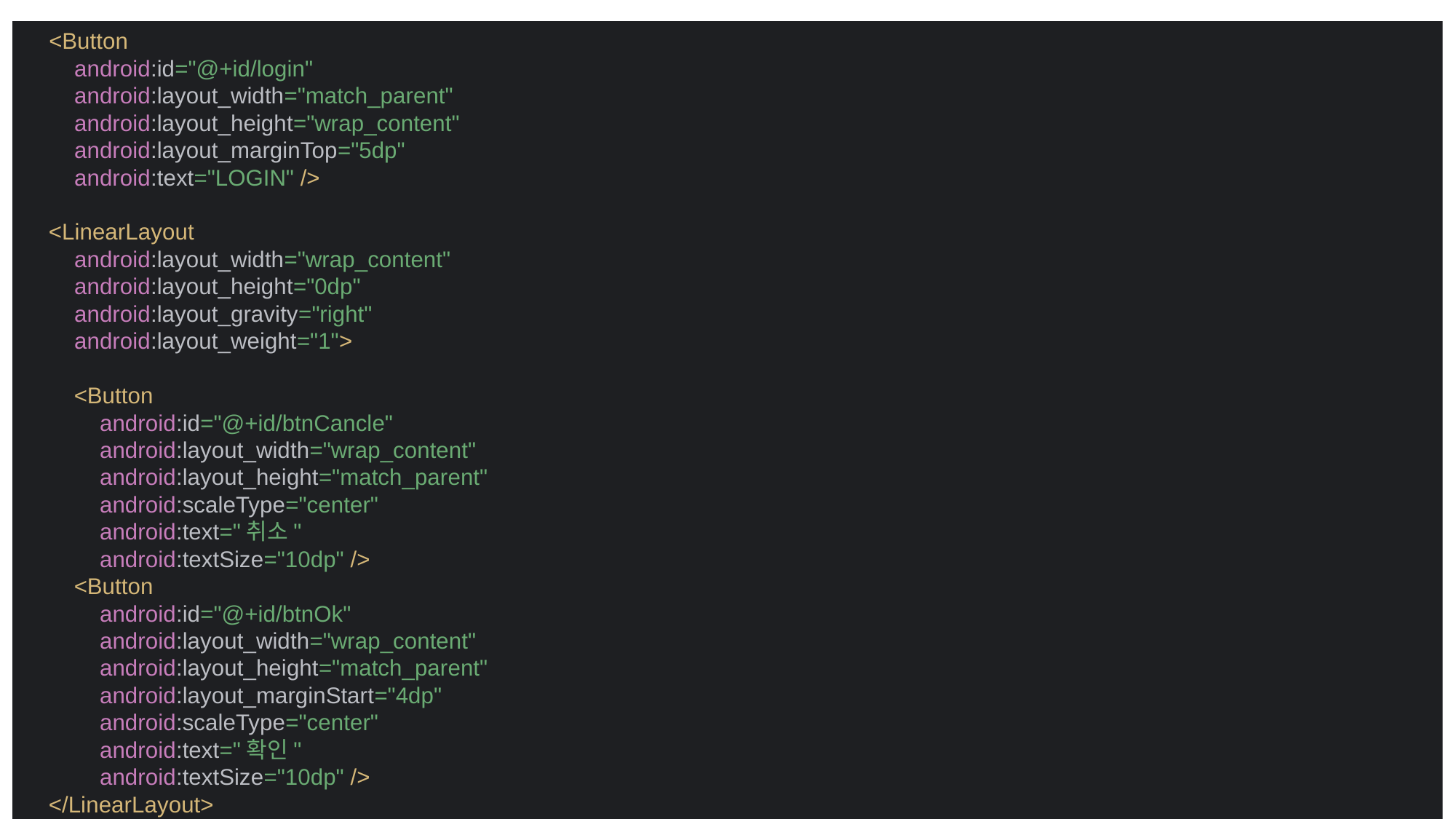

<Button
        android:id="@+id/login"
        android:layout_width="match_parent"
        android:layout_height="wrap_content"
        android:layout_marginTop="5dp"
        android:text="LOGIN" />
    <LinearLayout
        android:layout_width="wrap_content"
        android:layout_height="0dp"
        android:layout_gravity="right"
        android:layout_weight="1">
        <Button
            android:id="@+id/btnCancle"
            android:layout_width="wrap_content"
            android:layout_height="match_parent"
            android:scaleType="center"
            android:text="취소"
            android:textSize="10dp" />
        <Button
            android:id="@+id/btnOk"
            android:layout_width="wrap_content"
            android:layout_height="match_parent"
            android:layout_marginStart="4dp"
            android:scaleType="center"
            android:text="확인"
            android:textSize="10dp" />
    </LinearLayout>
</LinearLayout>